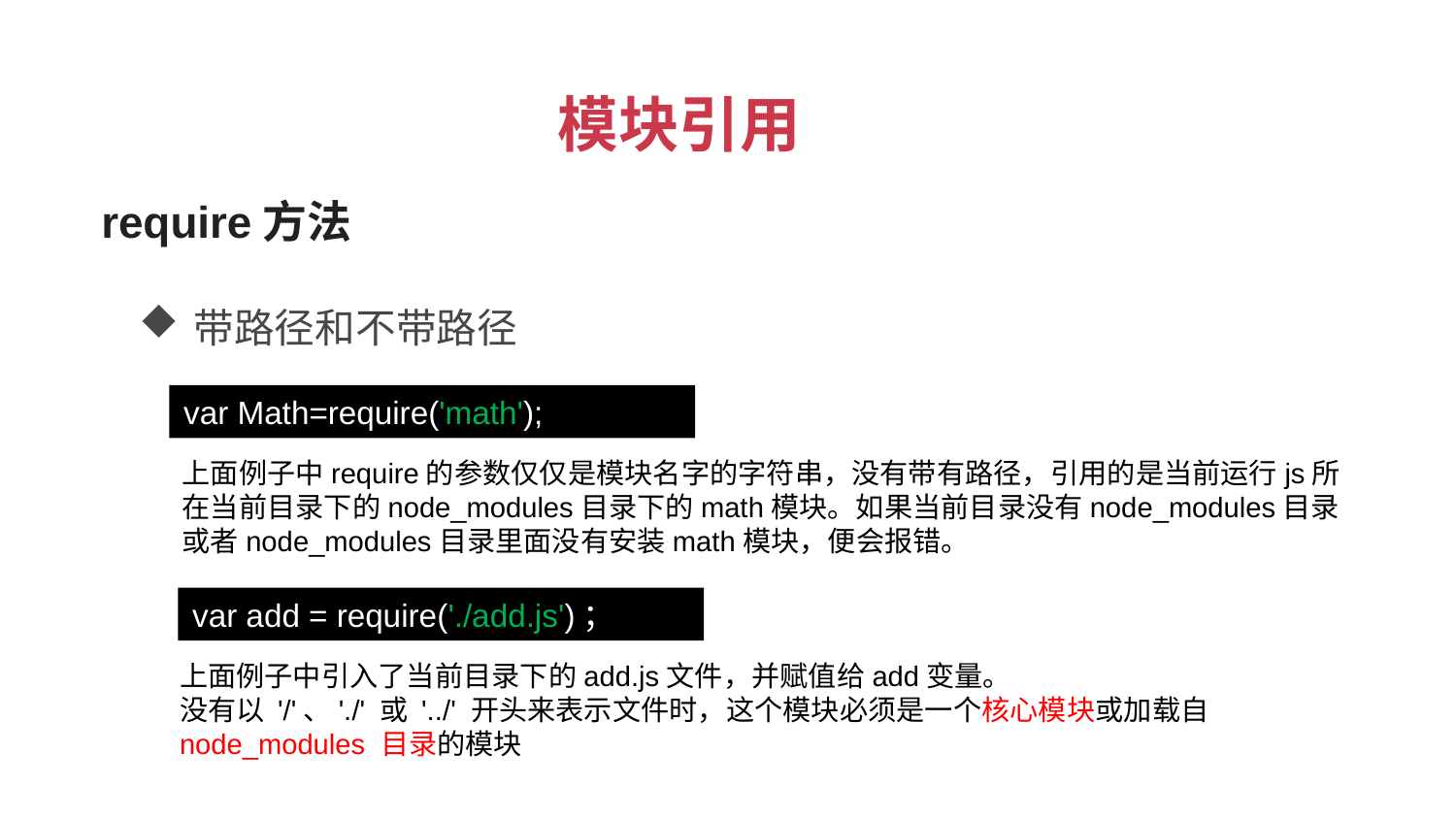

模块引用
 require方法
带路径和不带路径
var Math=require('math');
上面例子中require的参数仅仅是模块名字的字符串，没有带有路径，引用的是当前运行js所在当前目录下的node_modules目录下的math模块。如果当前目录没有node_modules目录或者node_modules目录里面没有安装math模块，便会报错。
var add = require('./add.js')；
上面例子中引入了当前目录下的add.js文件，并赋值给add变量。
没有以 '/'、'./' 或 '../' 开头来表示文件时，这个模块必须是一个核心模块或加载自 node_modules 目录的模块